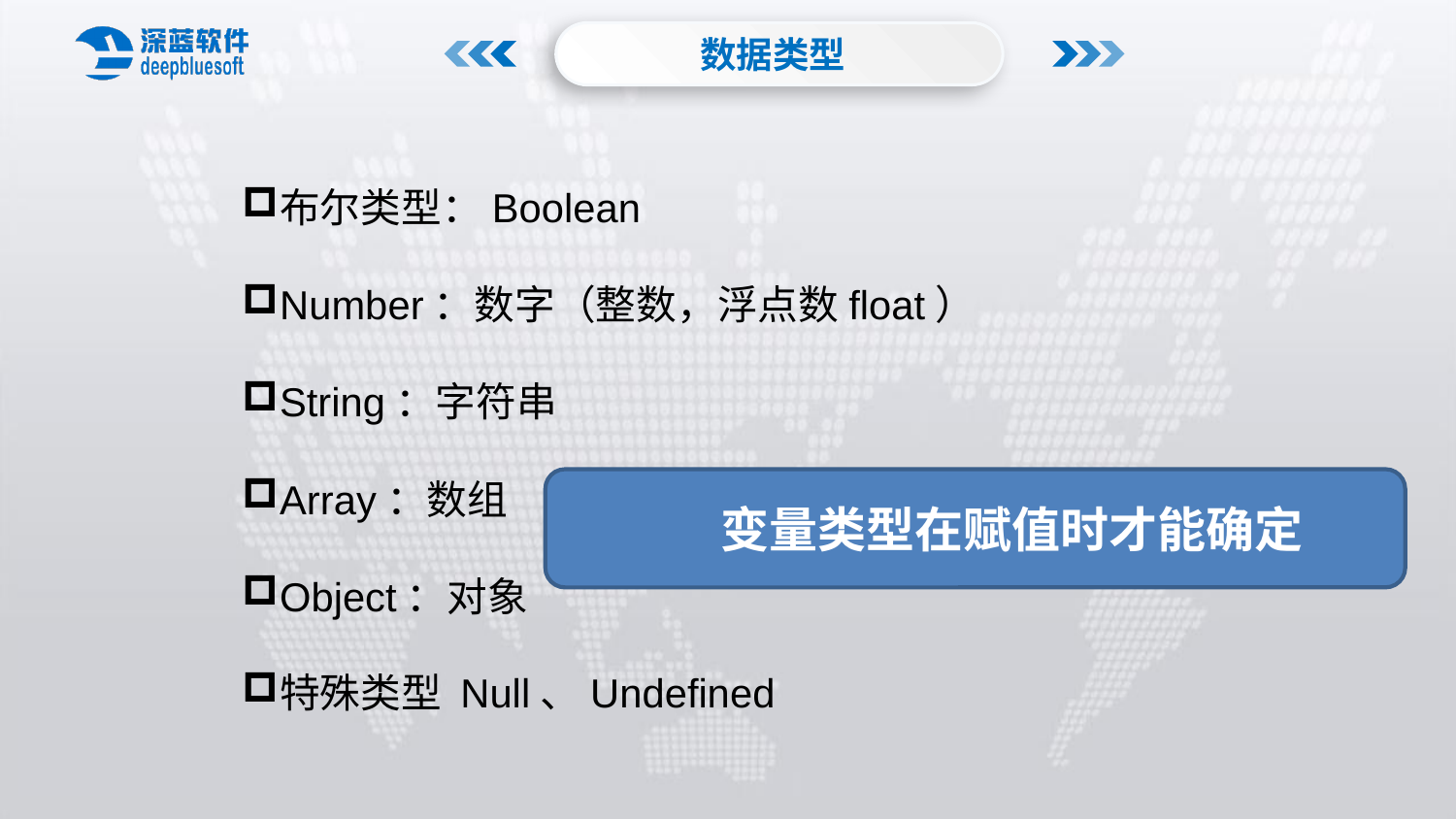

数据类型

布尔类型：Boolean

Number：数字（整数，浮点数float）

String：字符串

Array：数组

Object：对象

特殊类型 Null、Undefined

变量类型在赋值时才能确定